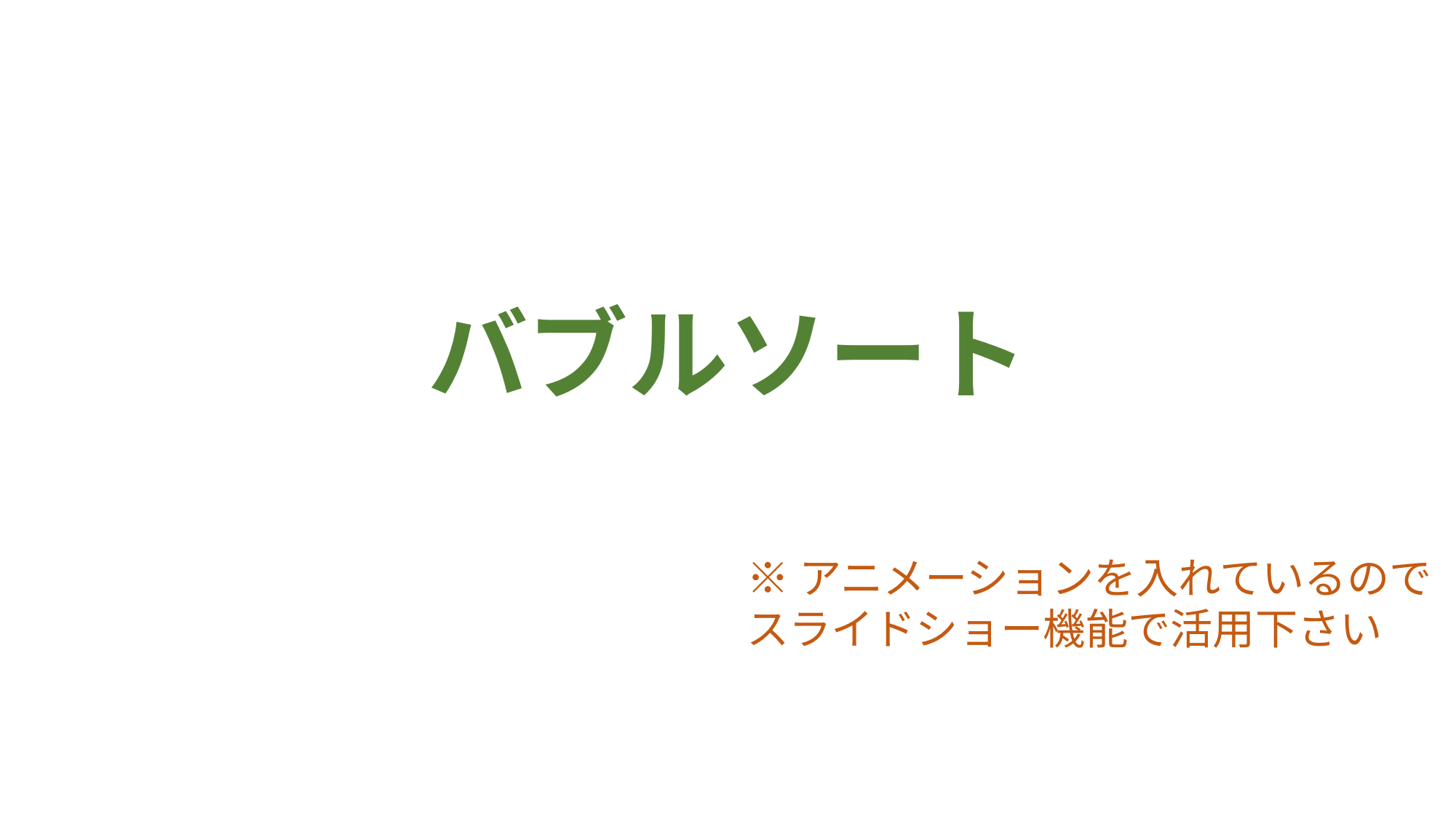

バブルソート
※アニメーションを入れているので
スライドショー機能で活用下さい